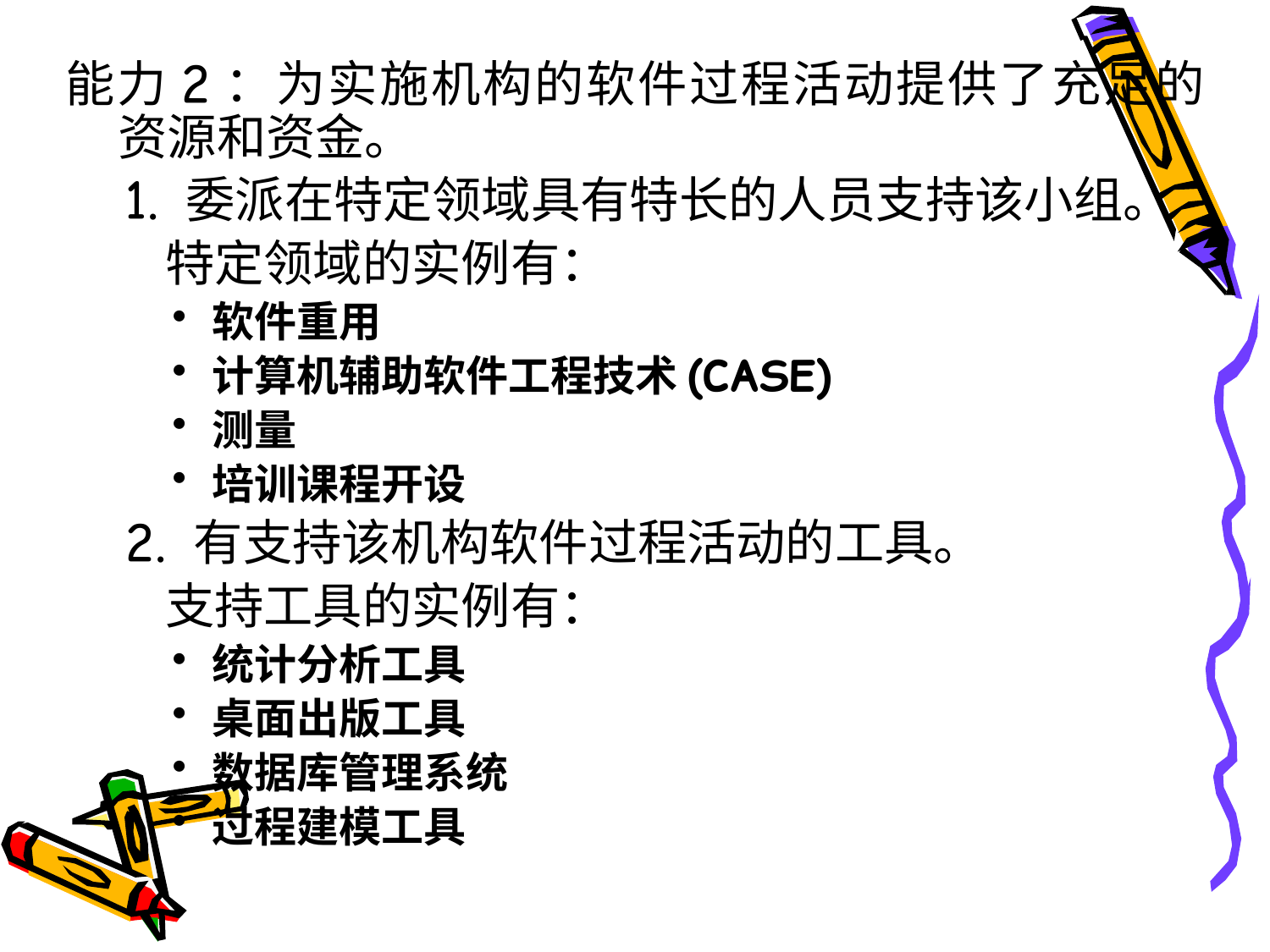

能力2：为实施机构的软件过程活动提供了充足的资源和资金。
    1. 委派在特定领域具有特长的人员支持该小组。
        特定领域的实例有：
软件重用
计算机辅助软件工程技术(CASE)
测量
培训课程开设
    2. 有支持该机构软件过程活动的工具。
        支持工具的实例有：
统计分析工具
桌面出版工具
数据库管理系统
过程建模工具